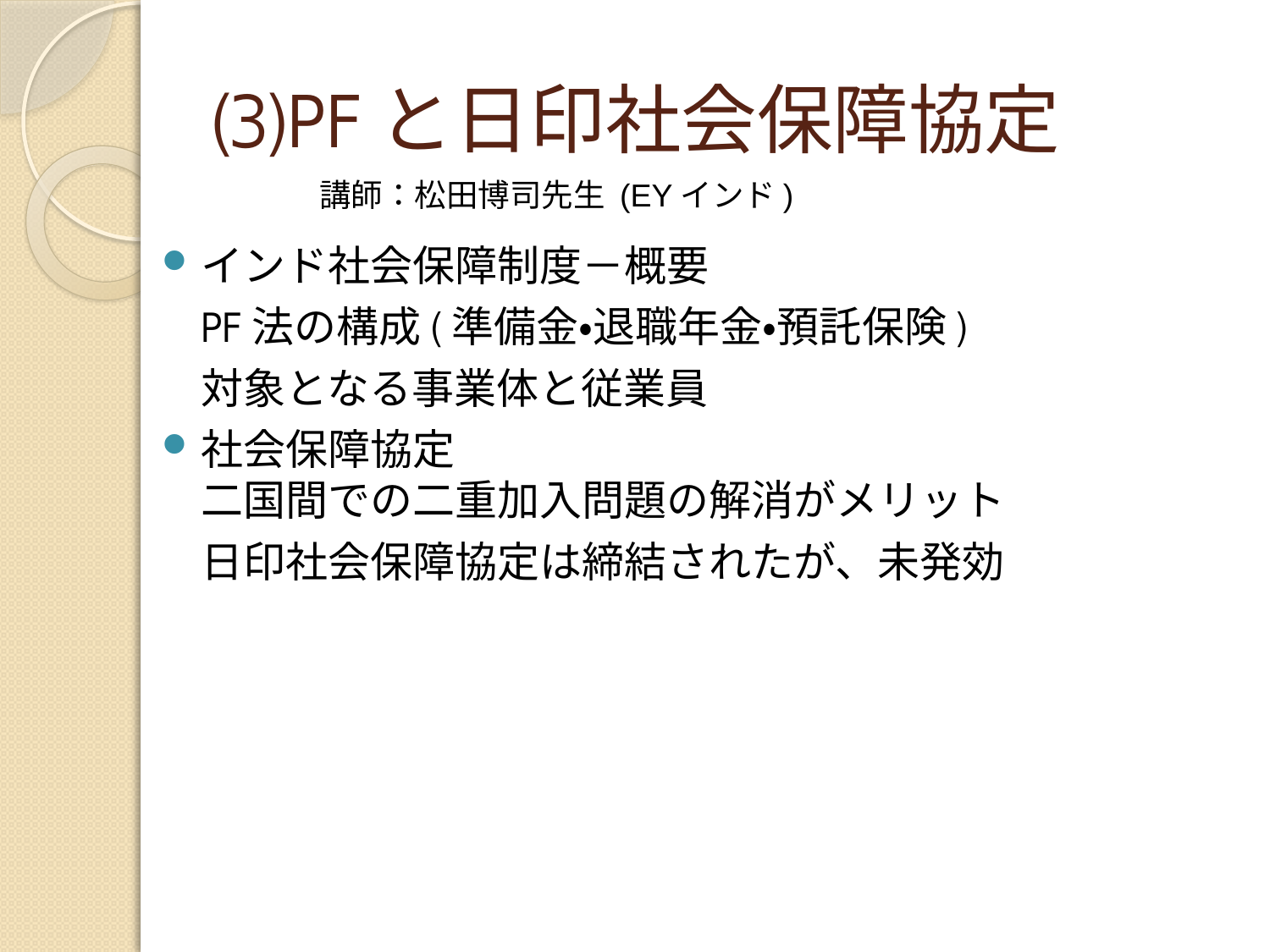

# (3)PFと日印社会保障協定
講師：松田博司先生 (EYインド)
インド社会保障制度－概要
	PF法の構成(準備金・退職年金・預託保険)
	対象となる事業体と従業員
社会保障協定
二国間での二重加入問題の解消がメリット
	日印社会保障協定は締結されたが、未発効